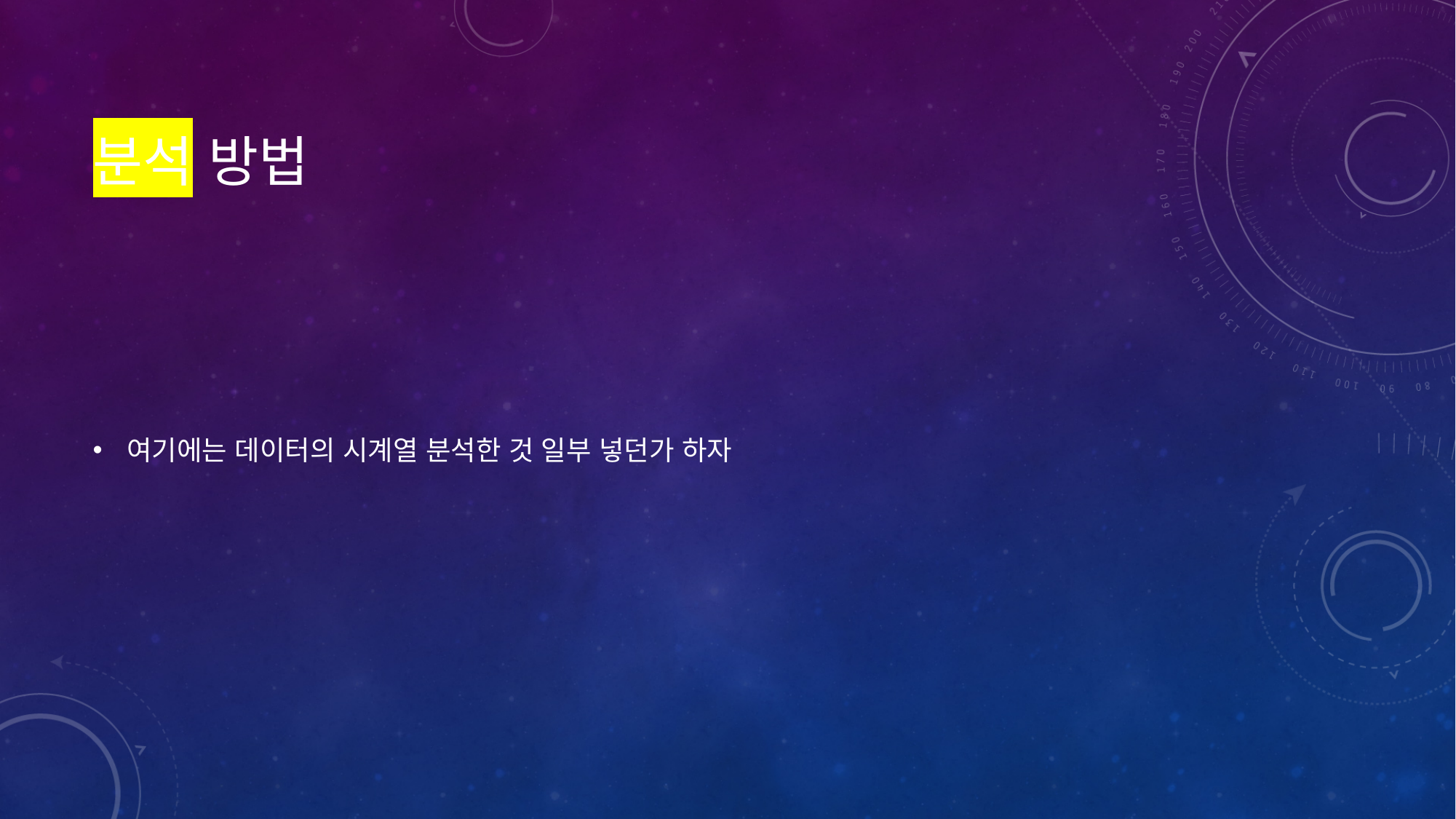

# 분석 방법
여기에는 데이터의 시계열 분석한 것 일부 넣던가 하자